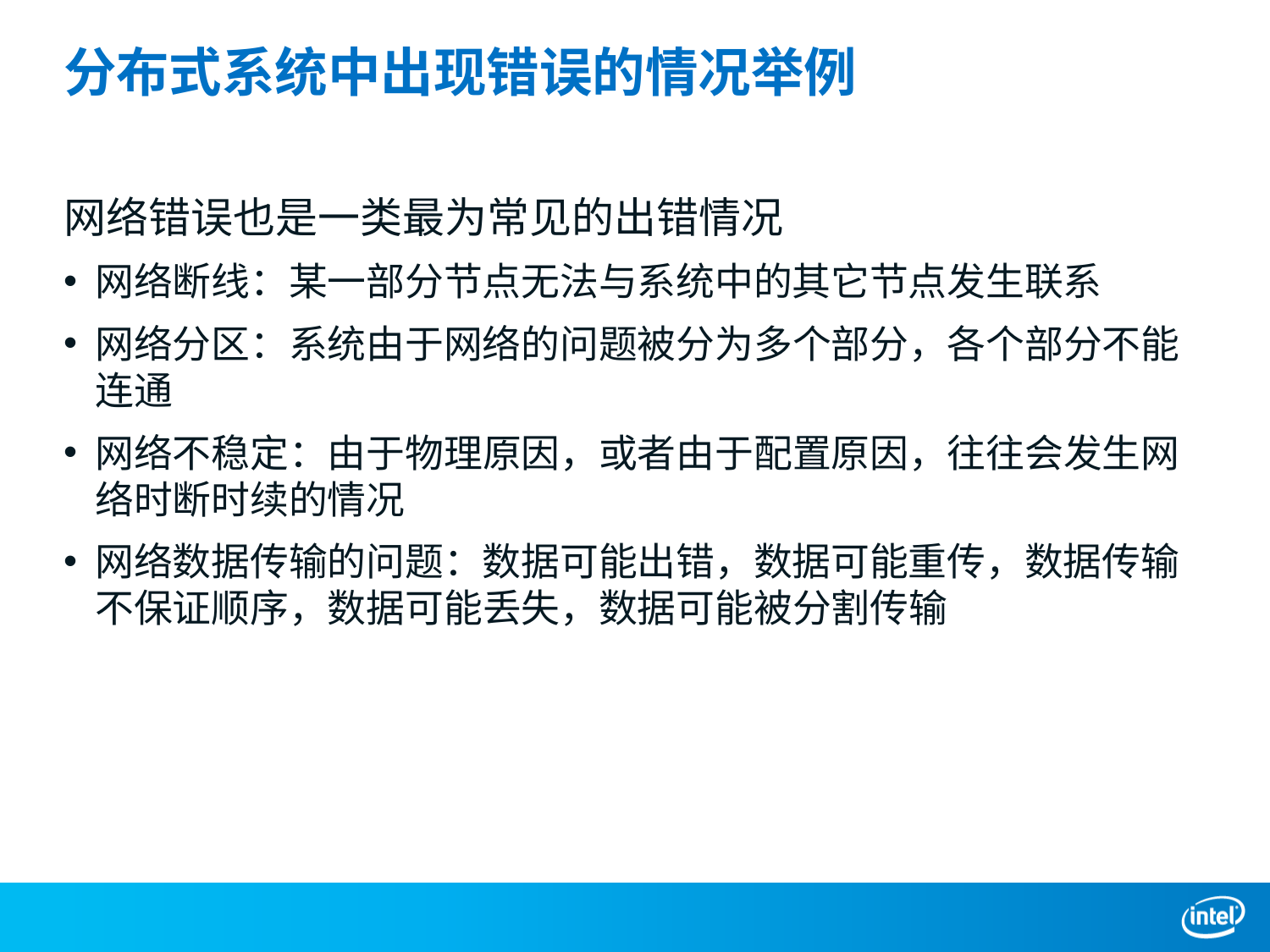

# 分布式系统中出现错误的情况举例
网络错误也是一类最为常见的出错情况
网络断线：某一部分节点无法与系统中的其它节点发生联系
网络分区：系统由于网络的问题被分为多个部分，各个部分不能连通
网络不稳定：由于物理原因，或者由于配置原因，往往会发生网络时断时续的情况
网络数据传输的问题：数据可能出错，数据可能重传，数据传输不保证顺序，数据可能丢失，数据可能被分割传输